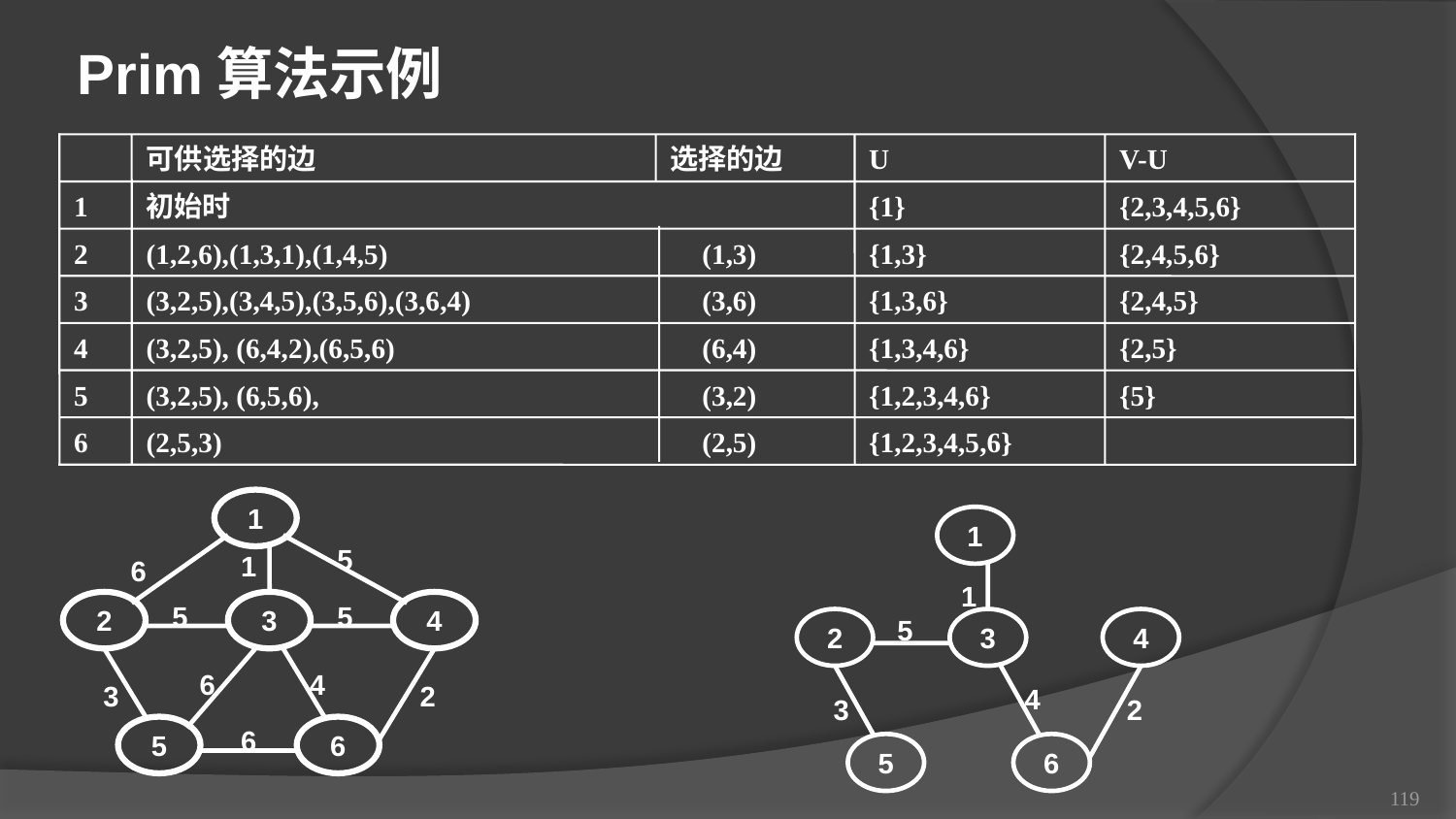

Prim算法示例

可供选择的边
选择的边

U
V-U
1

初始时
{1}
{2,3,4,5,6}

2
(1,2,6),(1,3,1),(1,4,5)
(1,3)
{1,3}
{2,4,5,6}

3
(3,2,5),(3,4,5),(3,5,6),(3,6,4)
(3,6)
{1,3,6}
{2,4,5}

4
(3,2,5), (6,4,2),(6,5,6)
(6,4)
{1,3,4,6}
{2,5}

5
(3,2,5), (6,5,6),
(3,2)
{1,2,3,4,6}
{5}

6
(2,5,3)
(2,5)
{1,2,3,4,5,6}

1

5
1
6

2
5
3
5
4

6
4
3
2
5
6
6

1

1
3
2
5

4

2

3
5

4
6
119